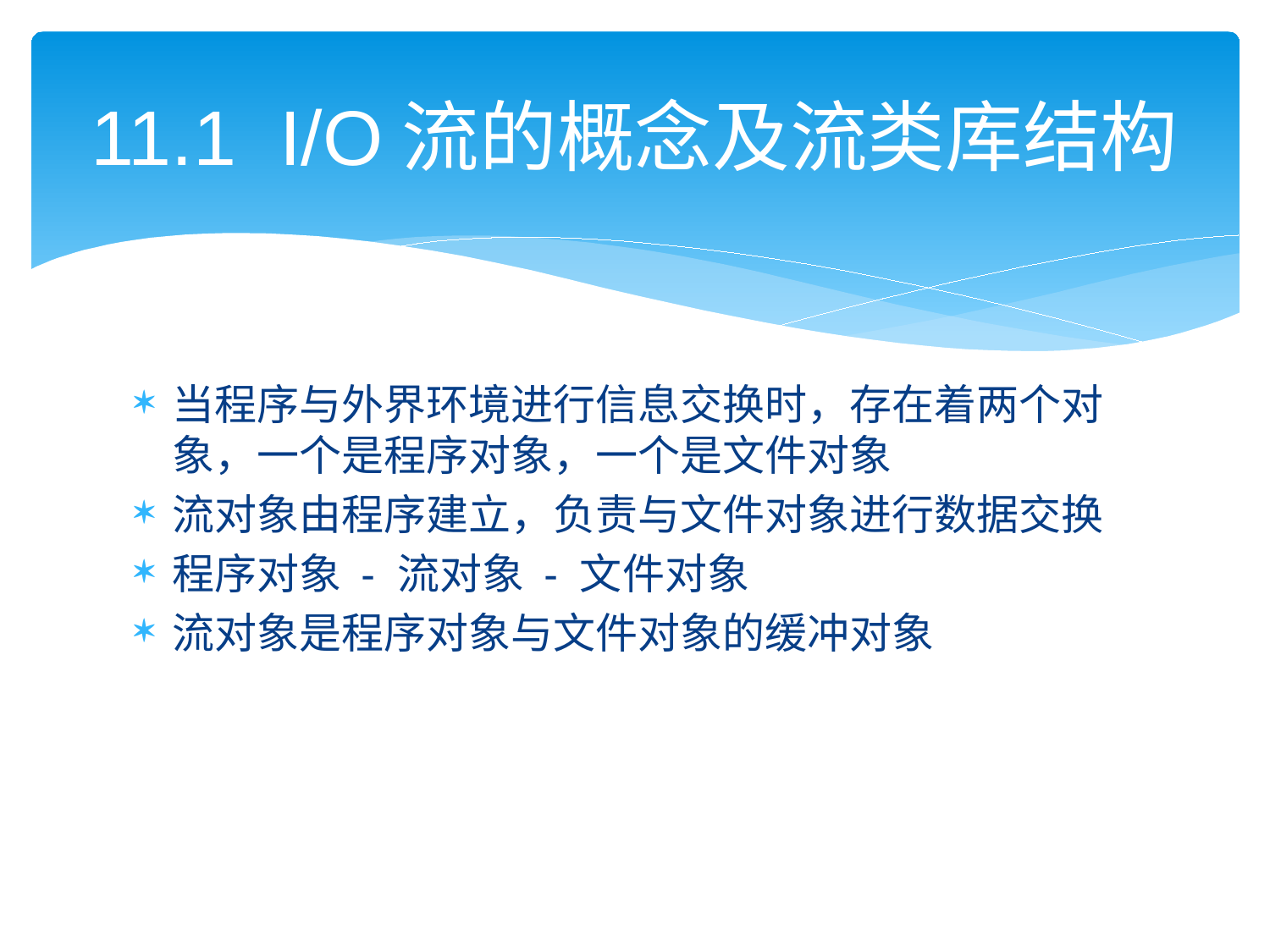

# 11.1  I/O流的概念及流类库结构
当程序与外界环境进行信息交换时，存在着两个对象，一个是程序对象，一个是文件对象
流对象由程序建立，负责与文件对象进行数据交换
程序对象 - 流对象 - 文件对象
流对象是程序对象与文件对象的缓冲对象